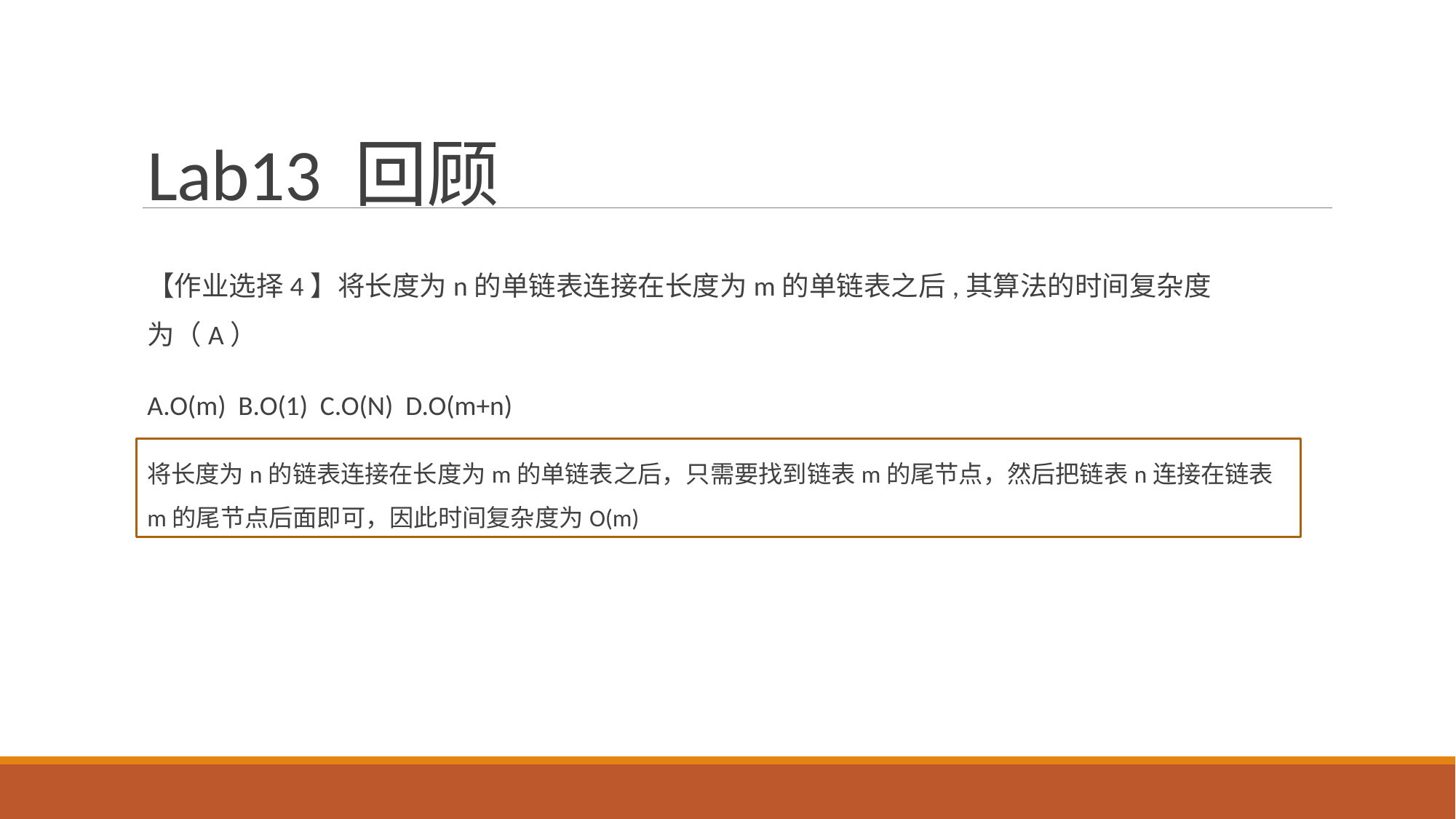

# Lab13 回顾
【作业选择4】将长度为n的单链表连接在长度为m的单链表之后,其算法的时间复杂度为（A）
A.O(m)  B.O(1)  C.O(N)  D.O(m+n)
将长度为n的链表连接在长度为m的单链表之后，只需要找到链表m的尾节点，然后把链表n连接在链表m的尾节点后面即可，因此时间复杂度为O(m)